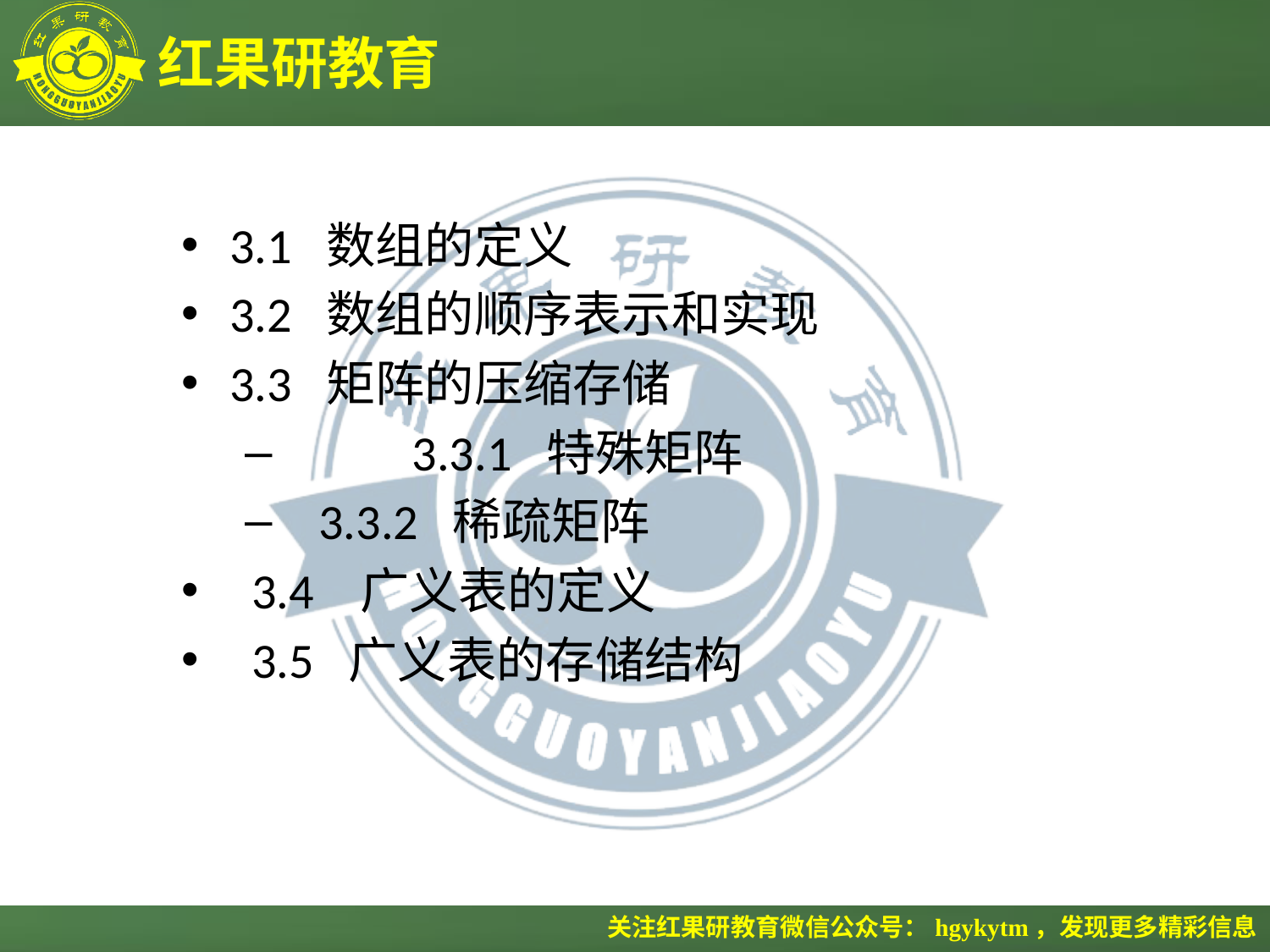

3.1  数组的定义
3.2  数组的顺序表示和实现
3.3  矩阵的压缩存储
  	3.3.1  特殊矩阵
   3.3.2  稀疏矩阵
  3.4   广义表的定义
  3.5  广义表的存储结构